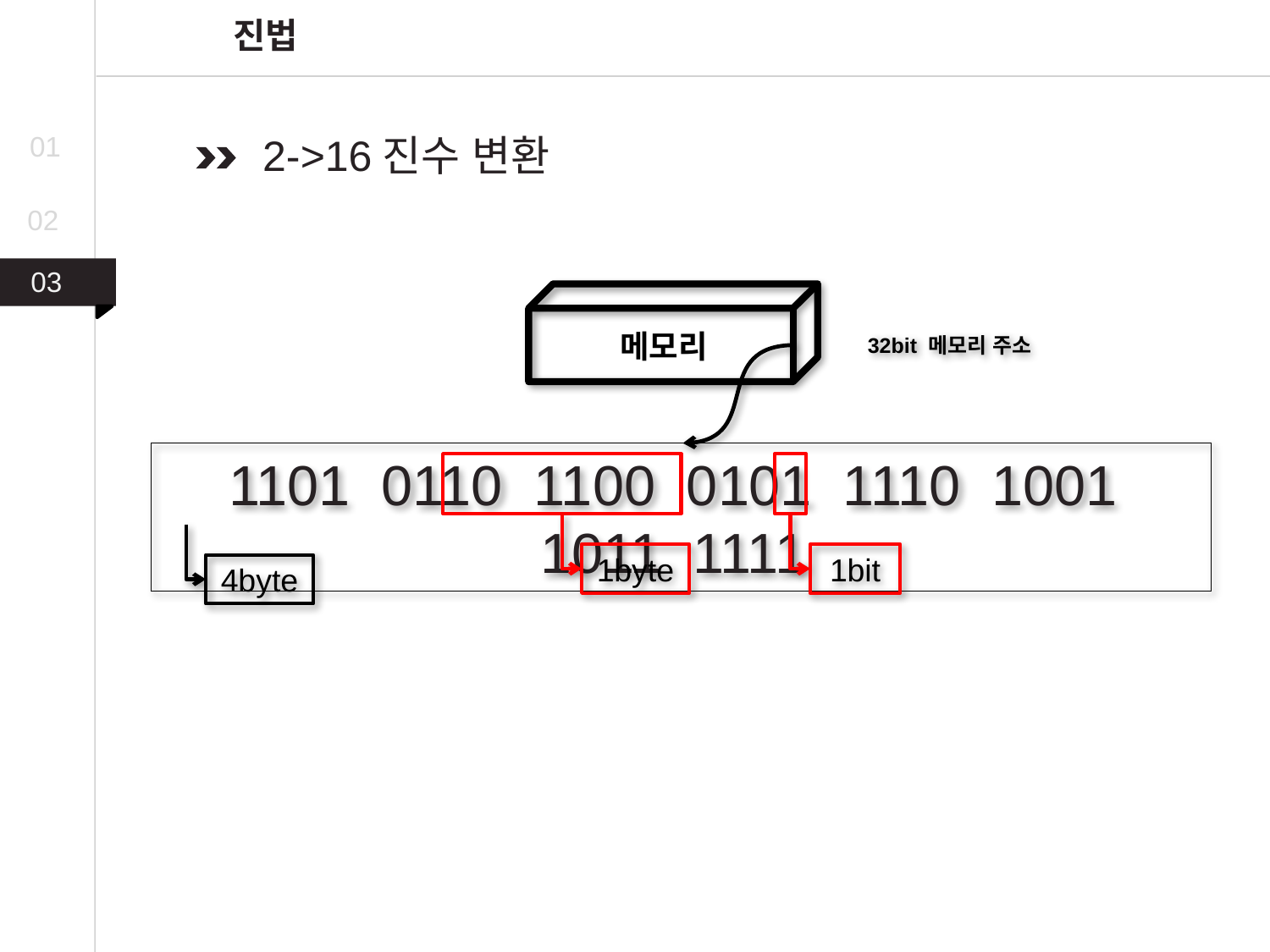

진법
01
  2->16진수 변환

02
03

03
02

메모리
32bit 메모리 주소
1101  0110  1100  0101  1110  1001  1011  1111

1byte
1bit
4byte